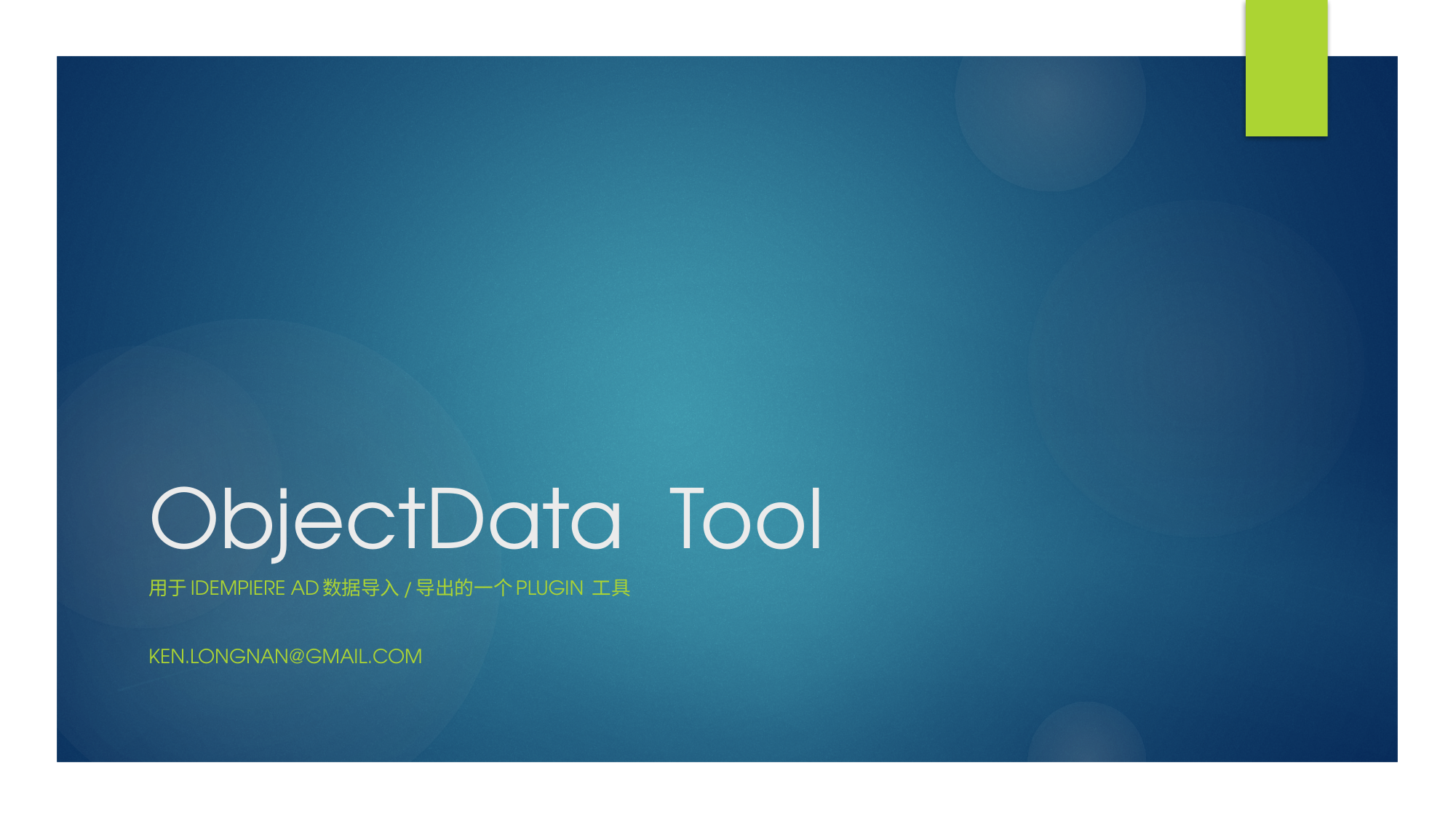

# ObjectData  Tool
用于iDempiere AD数据导入/导出的一个Plugin 工具

Ken.longnan@gmail.com